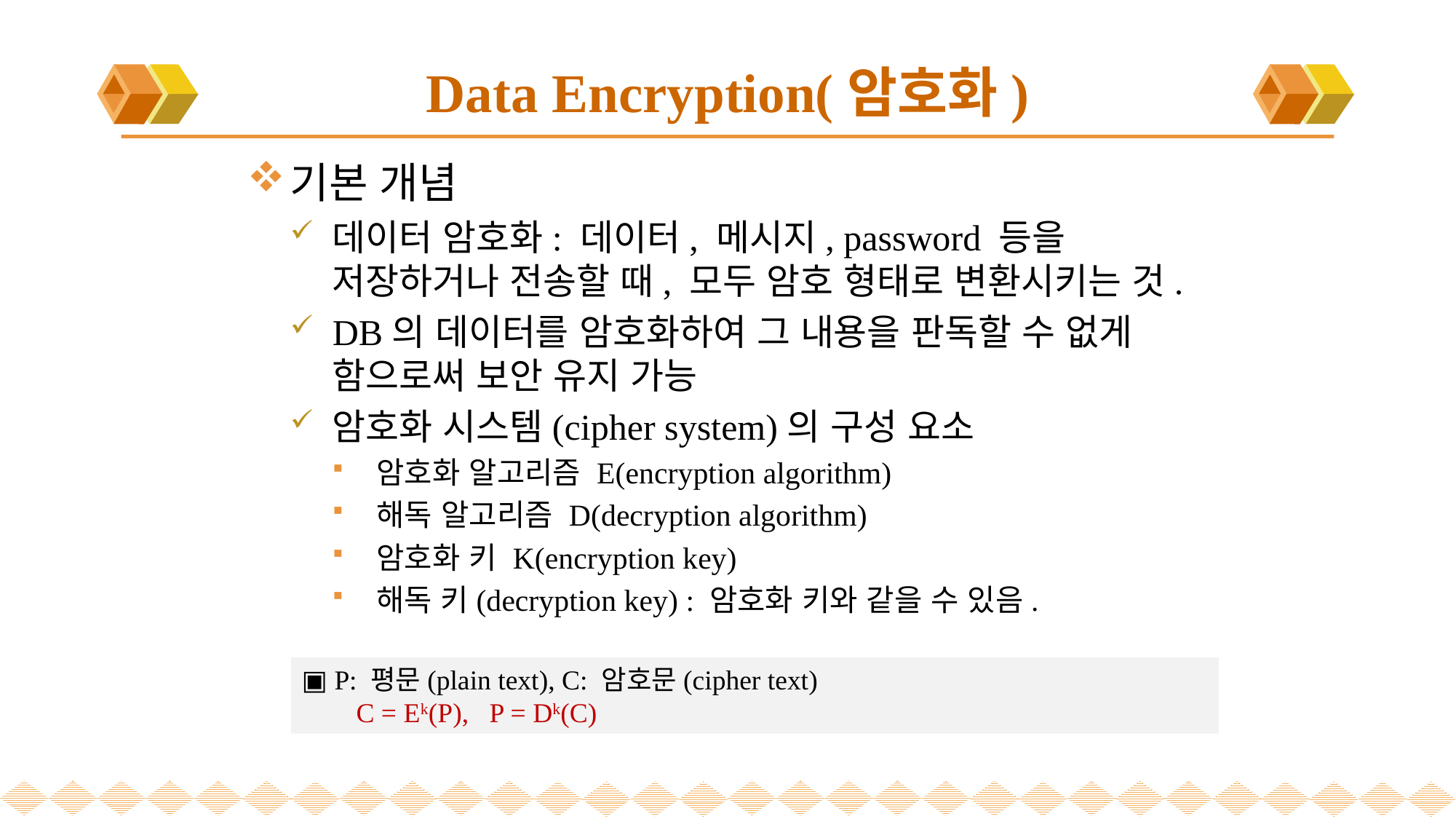

# Data Encryption(암호화)
기본 개념
데이터 암호화: 데이터, 메시지, password 등을 저장하거나 전송할 때, 모두 암호 형태로 변환시키는 것.
DB의 데이터를 암호화하여 그 내용을 판독할 수 없게 함으로써 보안 유지 가능
암호화 시스템(cipher system)의 구성 요소
암호화 알고리즘 E(encryption algorithm)
해독 알고리즘 D(decryption algorithm)
암호화 키 K(encryption key)
해독 키(decryption key) : 암호화 키와 같을 수 있음.
▣ P: 평문(plain text), C: 암호문(cipher text)
C = Ek(P),   P = Dk(C)